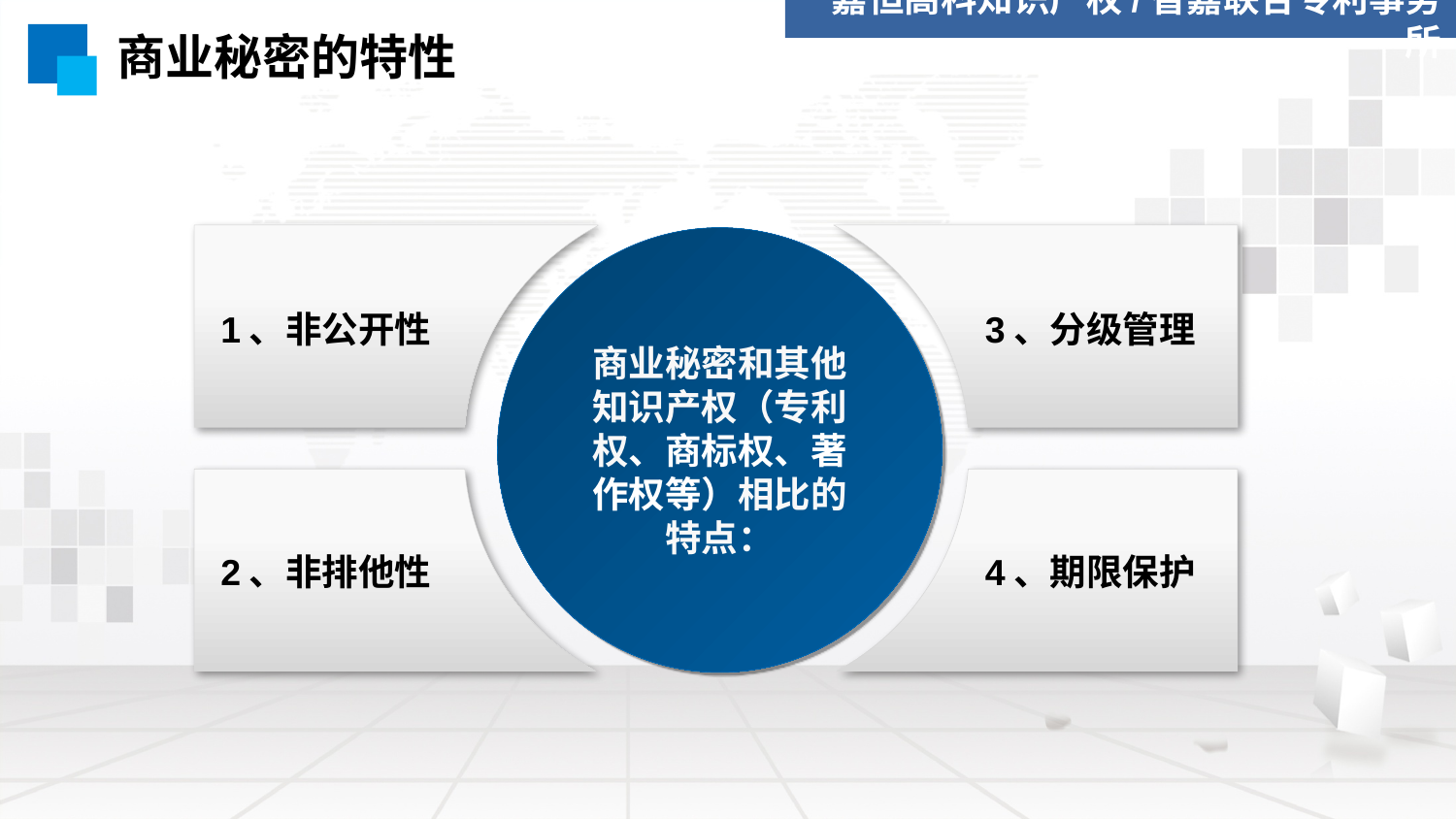

嘉恒高科知识产权/智嘉联合专利事务所
商业秘密的特性

商业秘密和其他知识产权（专利权、商标权、著作权等）相比的特点：
3、分级管理
1、非公开性

4、期限保护
2、非排他性